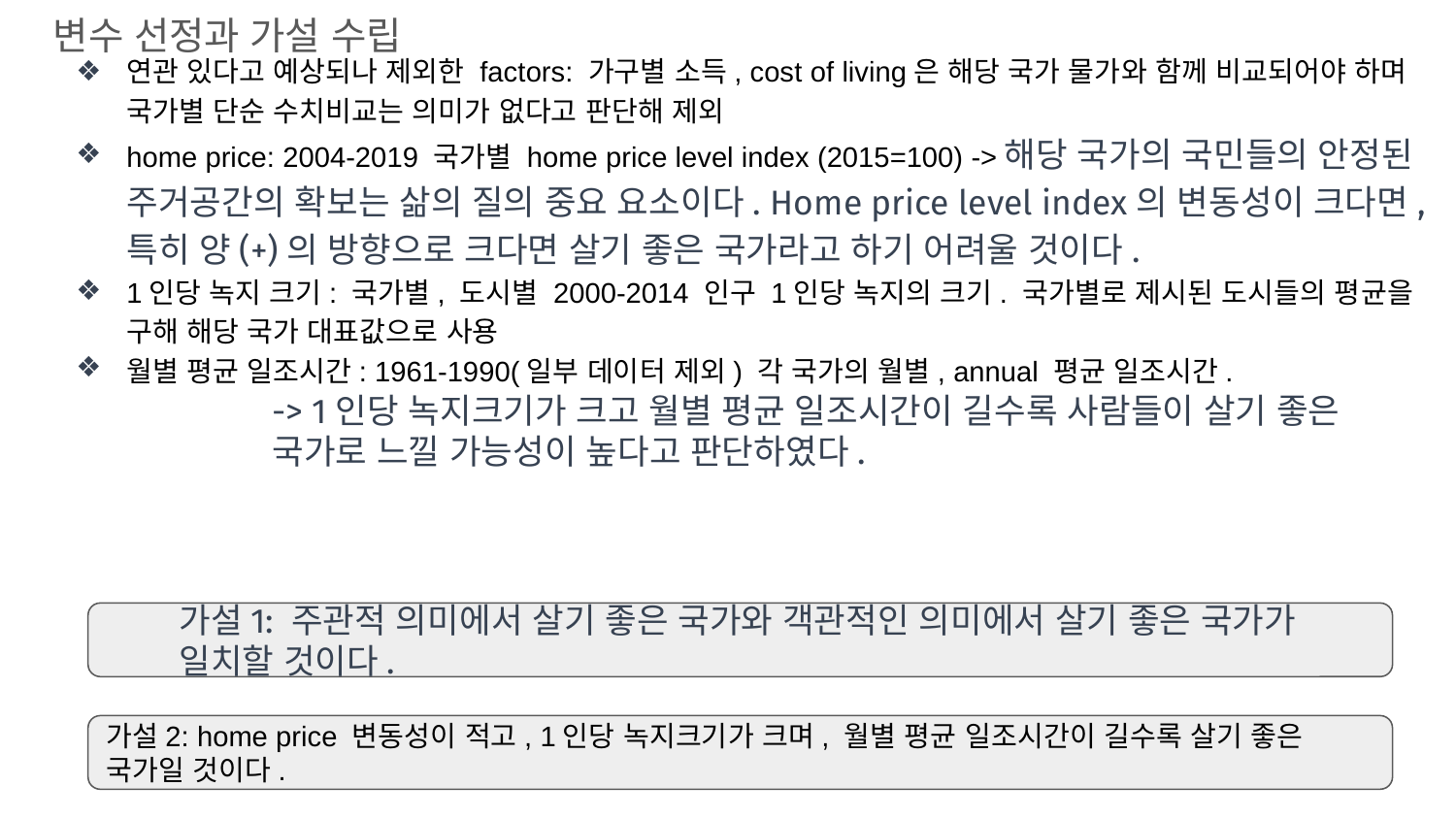

변수 선정과 가설 수립
연관 있다고 예상되나 제외한 factors: 가구별 소득, cost of living은 해당 국가 물가와 함께 비교되어야 하며 국가별 단순 수치비교는 의미가 없다고 판단해 제외
home price: 2004-2019 국가별 home price level index (2015=100) ->해당 국가의 국민들의 안정된 주거공간의 확보는 삶의 질의 중요 요소이다. Home price level index의 변동성이 크다면, 특히 양(+)의 방향으로 크다면 살기 좋은 국가라고 하기 어려울 것이다.
1인당 녹지 크기: 국가별, 도시별 2000-2014 인구 1인당 녹지의 크기. 국가별로 제시된 도시들의 평균을 구해 해당 국가 대표값으로 사용
월별 평균 일조시간: 1961-1990(일부 데이터 제외) 각 국가의 월별, annual 평균 일조시간.
-> 1인당 녹지크기가 크고 월별 평균 일조시간이 길수록 사람들이 살기 좋은 국가로 느낄 가능성이 높다고 판단하였다.
가설1: 주관적 의미에서 살기 좋은 국가와 객관적인 의미에서 살기 좋은 국가가 일치할 것이다.
가설2: home price 변동성이 적고, 1인당 녹지크기가 크며, 월별 평균 일조시간이 길수록 살기 좋은 국가일 것이다.